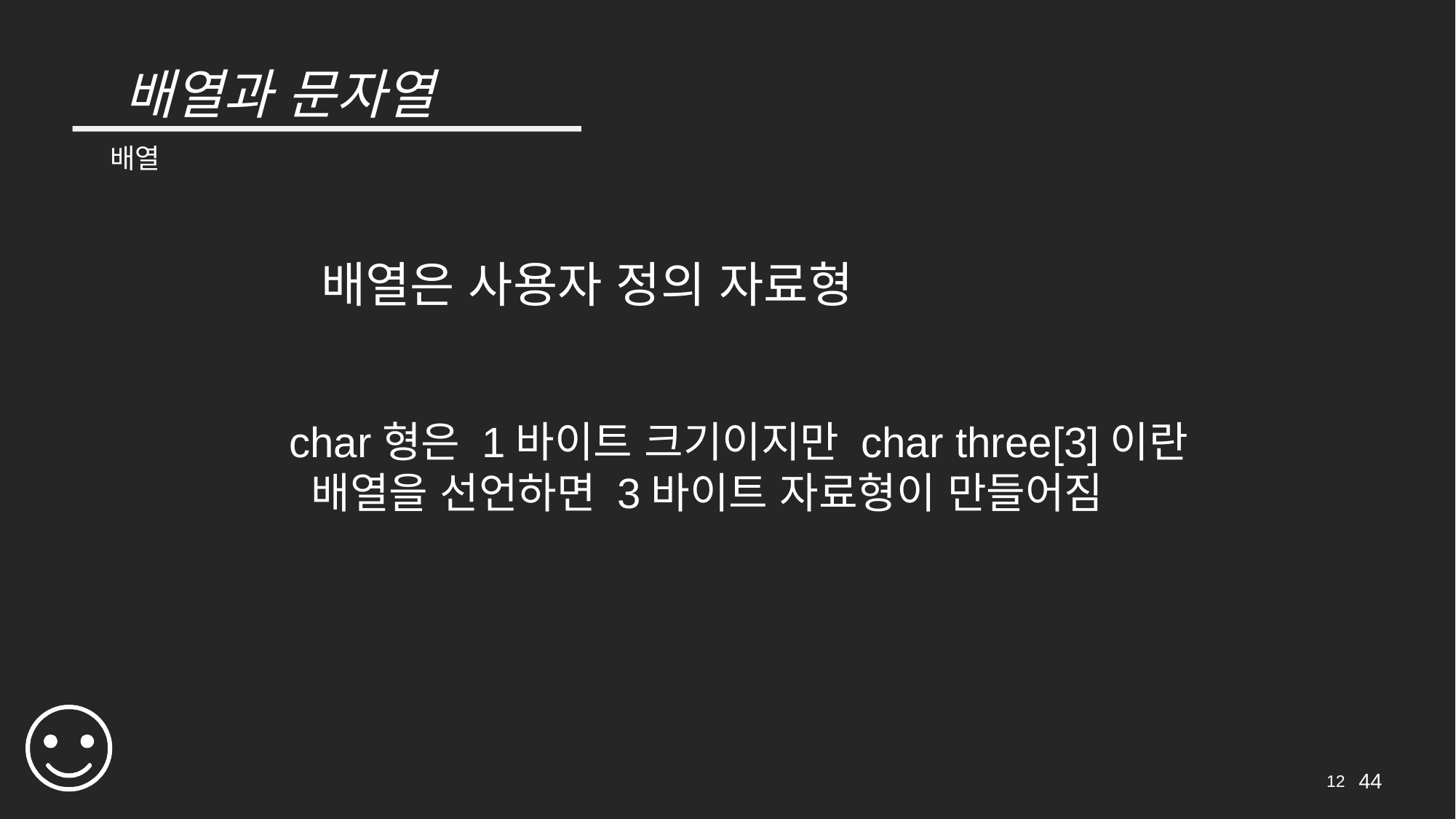

# 배열과 문자열

배열
배열은 사용자 정의 자료형
char형은 1바이트 크기이지만 char three[3]이란
 배열을 선언하면 3바이트 자료형이 만들어짐
12